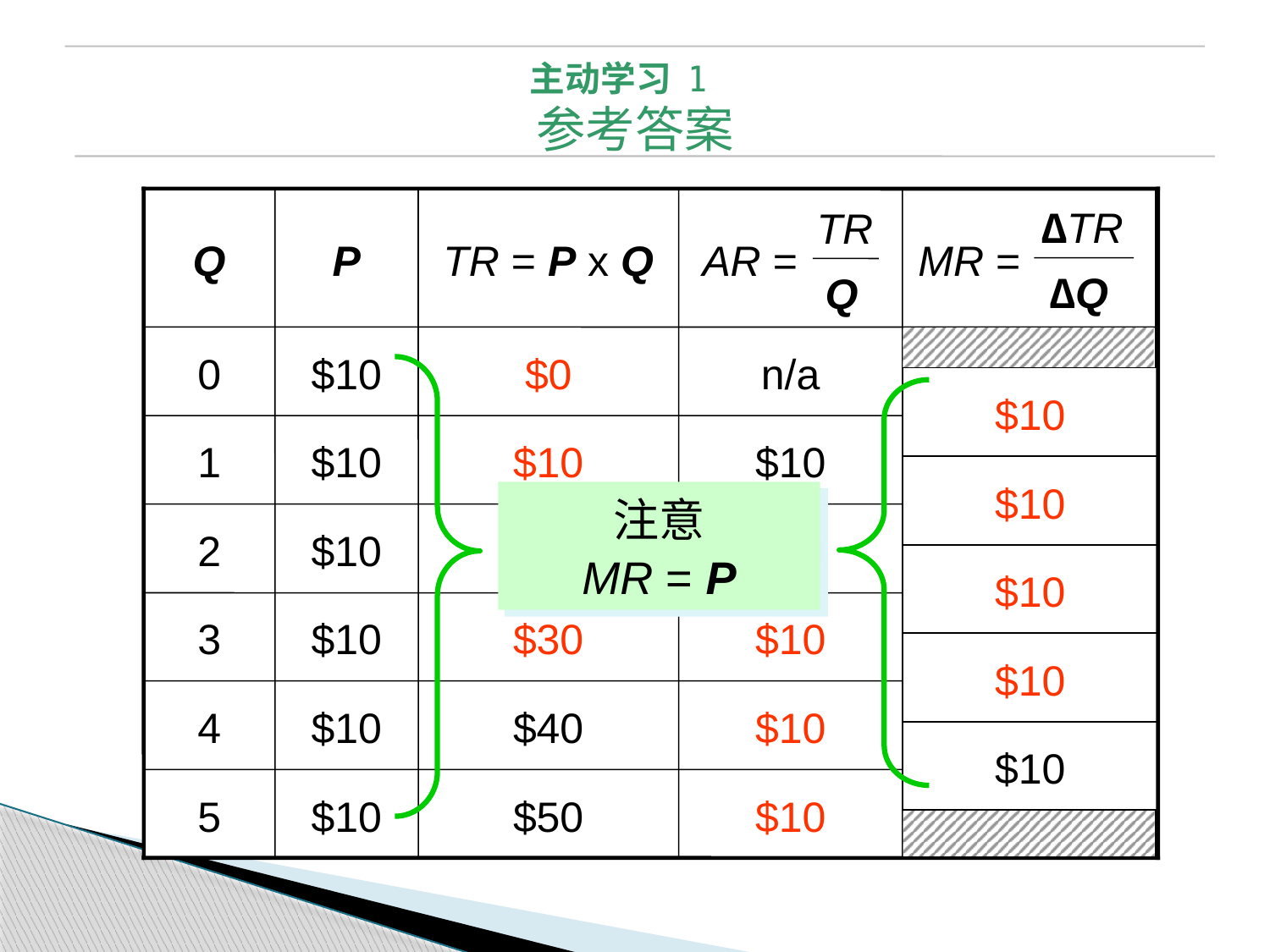

主动学习 1
参考答案

Q

P

TR = P x Q

∆TR

∆Q
MR =
TR

Q
AR =
0

$10
$0
$10
$20
$30
n/a

注意
MR = P

$10
$10
$10
$10
1

$10
$10
2

$10
$10
$10
$10
$10
3

$10
4

$10
$40
$10
5

$10
$50